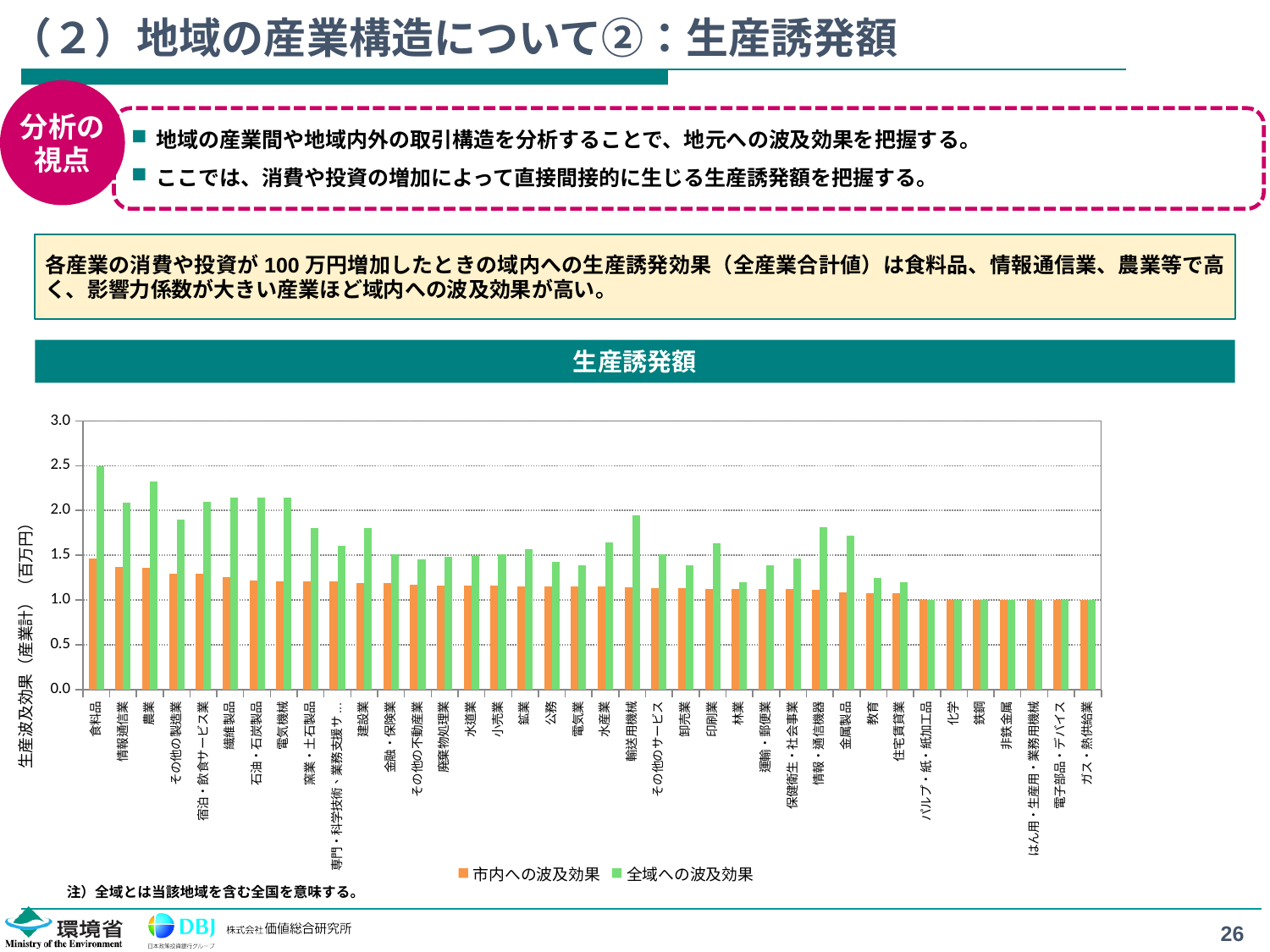

# （２）地域の産業構造について②：生産誘発額
分析の
視点
地域の産業間や地域内外の取引構造を分析することで、地元への波及効果を把握する。
ここでは、消費や投資の増加によって直接間接的に生じる生産誘発額を把握する。
各産業の消費や投資が100万円増加したときの域内への生産誘発効果（全産業合計値）は食料品、情報通信業、農業等で高く、影響力係数が大きい産業ほど域内への波及効果が高い。
生産誘発額

### Chart

| Category | 市内への波及効果 | 全域への波及効果 |
|---|---|---|
| 食料品 | 1.4612872334984897 | 2.4908537188728257 |
| 情報通信業 | 1.36586636934334 | 2.0850627888441 |
| 農業 | 1.358861031040327 | 2.3223256833962087 |
| その他の製造業 | 1.292958798758467 | 1.9000889132999312 |
| 宿泊・飲食サービス業 | 1.2906096469079475 | 2.101275856450633 |
| 繊維製品 | 1.260011078667307 | 2.1438983791050417 |
| 石油・石炭製品 | 1.2200700416346966 | 2.1424787970200643 |
| 電気機械 | 1.2118172623460834 | 2.1426064117077095 |
| 窯業・土石製品 | 1.206934831716433 | 1.8018735288076453 |
| 専門・科学技術、業務支援サービス業 | 1.205664388169948 | 1.6095829948440872 |
| 建設業 | 1.1890293095156281 | 1.8024437020303867 |
| 金融・保険業 | 1.1863927644026815 | 1.5070241169755993 |
| その他の不動産業 | 1.1727695074656332 | 1.4572287206884285 |
| 廃棄物処理業 | 1.1645098912065253 | 1.4853945608373444 |
| 水道業 | 1.1632832842119842 | 1.4904125014187546 |
| 小売業 | 1.1623880707116405 | 1.5084290100128868 |
| 鉱業 | 1.155174635678969 | 1.5658638513105476 |
| 公務 | 1.1497270216478488 | 1.423825145926639 |
| 電気業 | 1.1488334444965682 | 1.389924771370504 |
| 水産業 | 1.1469994310891574 | 1.6427472891403638 |
| 輸送用機械 | 1.1393786601263884 | 1.9482086826734002 |
| その他のサービス | 1.1373745173264442 | 1.5157131514708366 |
| 卸売業 | 1.1345928374354826 | 1.3868686649025461 |
| 印刷業 | 1.1270042102318742 | 1.6351615436732838 |
| 林業 | 1.1255168318066506 | 1.1949418970652435 |
| 運輸・郵便業 | 1.1248602769767944 | 1.39290480580684 |
| 保健衛生・社会事業 | 1.1203090246955736 | 1.4634455264813453 |
| 情報・通信機器 | 1.1114853580423267 | 1.809205969307245 |
| 金属製品 | 1.0869179837711123 | 1.7167743752937523 |
| 教育 | 1.07965855410879 | 1.2462541665372464 |
| 住宅賃貸業 | 1.0762657225741084 | 1.201847490896138 |
| パルプ・紙・紙加工品 | 1.0 | 1.0 |
| 化学 | 1.0 | 1.0 |
| 鉄鋼 | 1.0 | 1.0 |
| 非鉄金属 | 1.0 | 1.0 |
| はん用・生産用・業務用機械 | 1.0 | 1.0 |
| 電子部品・デバイス | 1.0 | 1.0 |
| ガス・熱供給業 | 1.0 | 1.0 |
注）全域とは当該地域を含む全国を意味する。
26